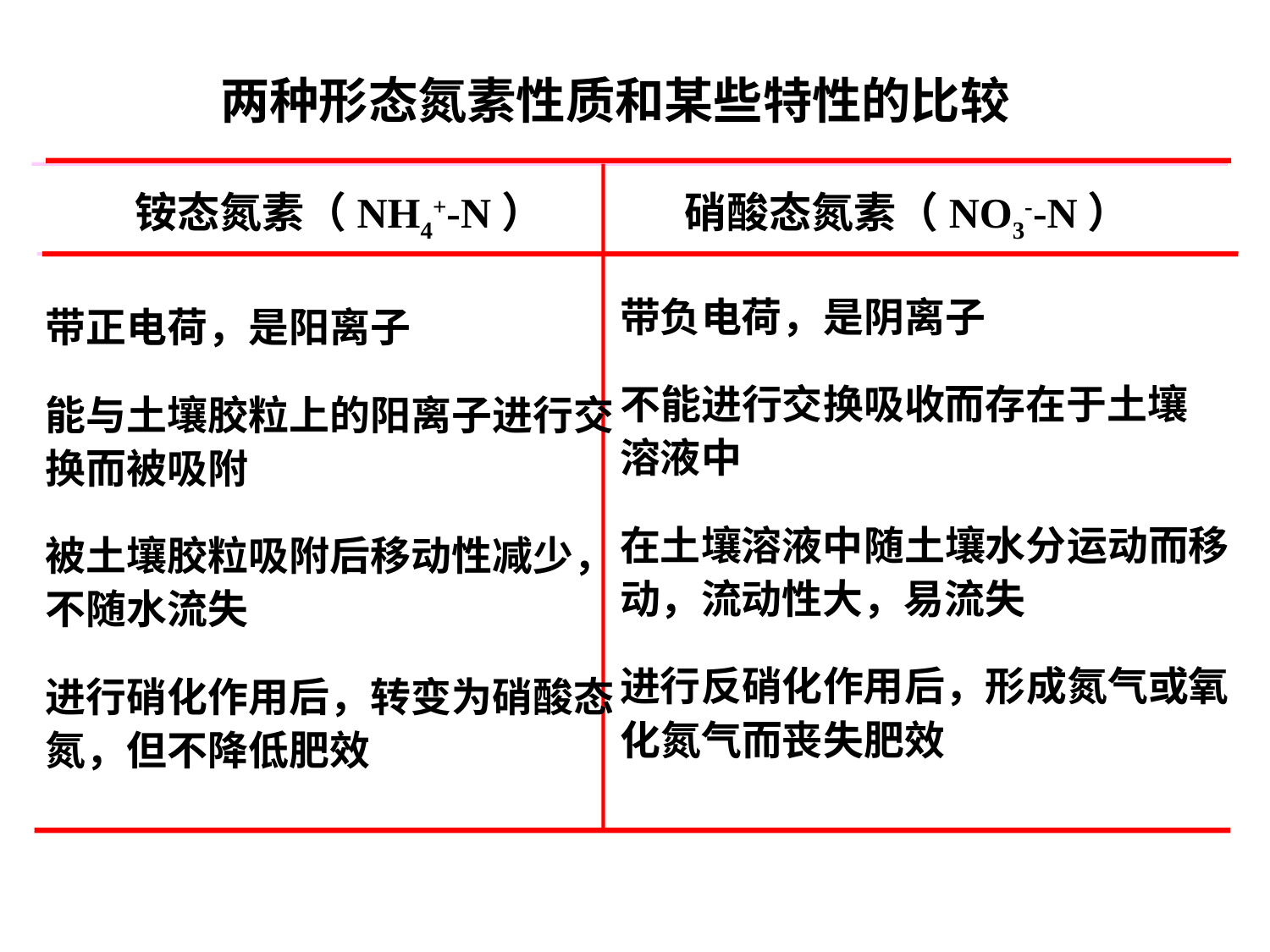

两种形态氮素性质和某些特性的比较

铵态氮素（NH4+-N）
硝酸态氮素（NO3--N）
带负电荷，是阴离子
不能进行交换吸收而存在于土壤
溶液中
在土壤溶液中随土壤水分运动而移
动，流动性大，易流失
进行反硝化作用后，形成氮气或氧
化氮气而丧失肥效

带正电荷，是阳离子
能与土壤胶粒上的阳离子进行交
换而被吸附
被土壤胶粒吸附后移动性减少，
不随水流失
进行硝化作用后，转变为硝酸态
氮，但不降低肥效